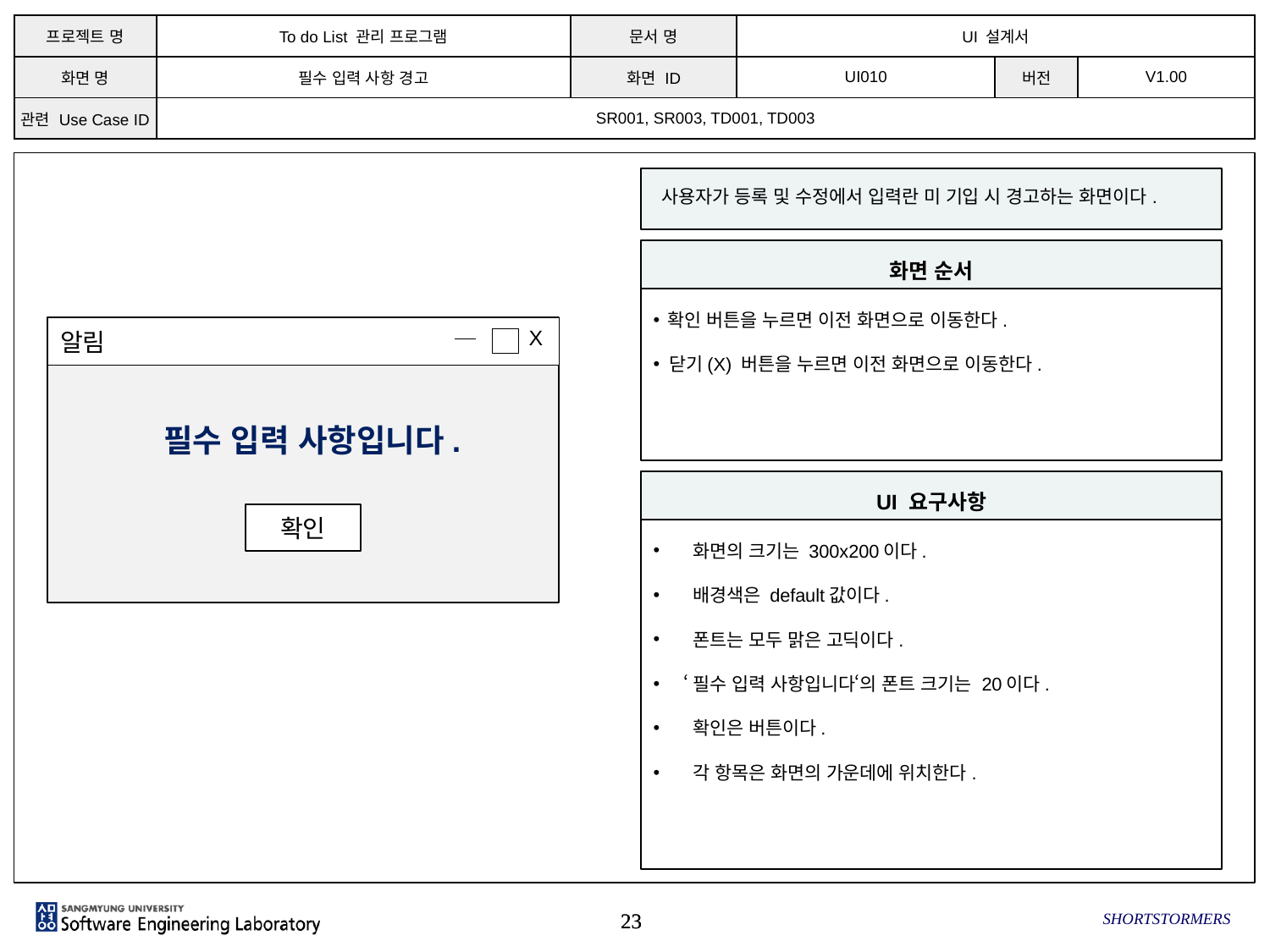

| 프로젝트 명 | To do List 관리 프로그램 | 문서 명 | UI 설계서 |  |  |
| --- | --- | --- | --- | --- | --- |
| 화면 명 | 필수 입력 사항 경고 | 화면 ID | UI010 | 버전 | V1.00 |
| 관련 Use Case ID | SR001, SR003, TD001, TD003 |  |  |  |  |

 사용자가 등록 및 수정에서 입력란 미 기입 시 경고하는 화면이다.

화면 순서
 확인 버튼을 누르면 이전 화면으로 이동한다.

 닫기(X) 버튼을 누르면 이전 화면으로 이동한다.

알림
X

필수 입력 사항입니다.
확인

UI 요구사항
 화면의 크기는 300x200이다.

 배경색은 default값이다.

 폰트는 모두 맑은 고딕이다.

‘필수 입력 사항입니다‘의 폰트 크기는 20이다.

 확인은 버튼이다.

 각 항목은 화면의 가운데에 위치한다.

SHORTSTORMERS